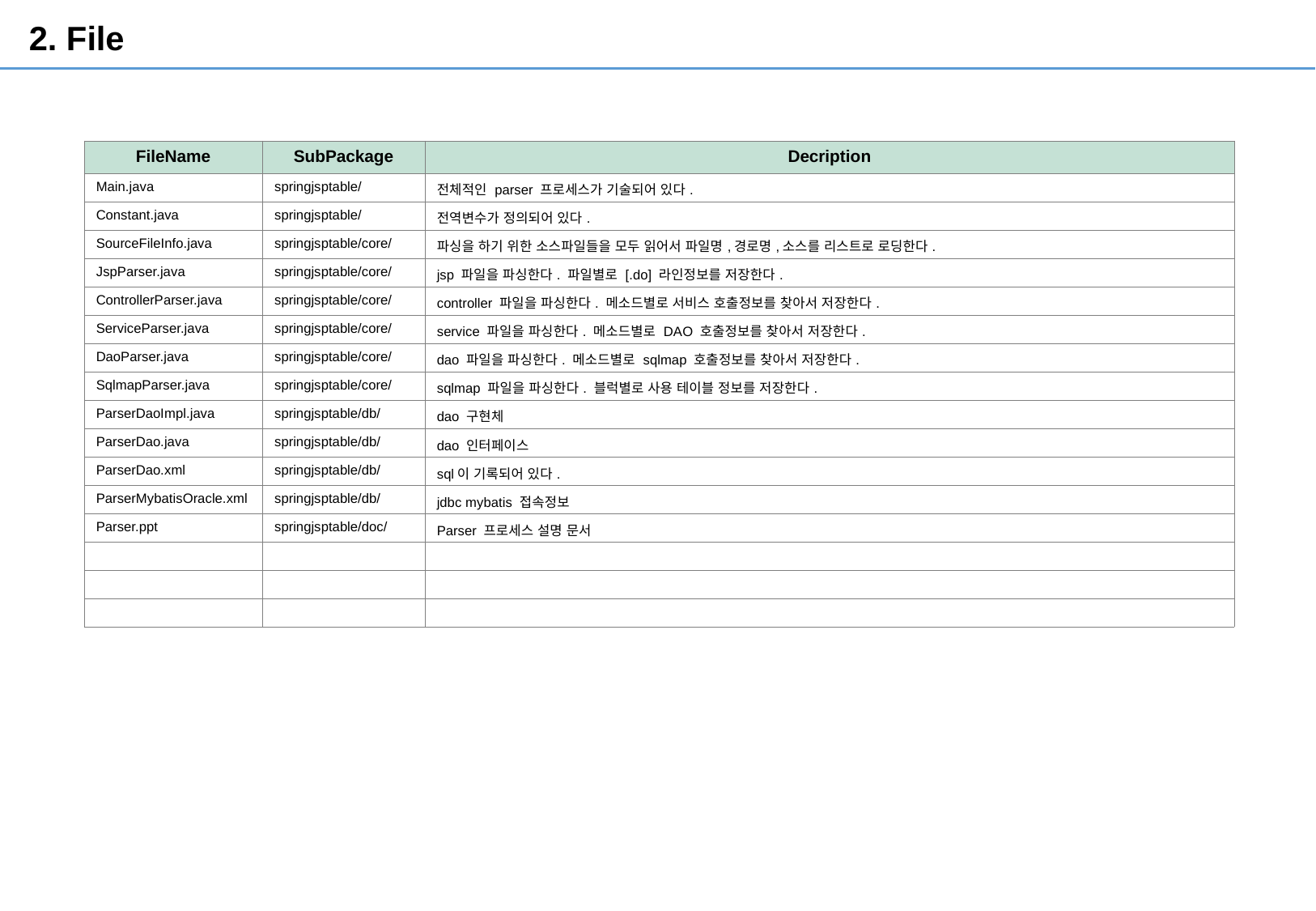

2. File
| FileName | SubPackage | Decription |
| --- | --- | --- |
| Main.java | springjsptable/ | 전체적인 parser 프로세스가 기술되어 있다. |
| Constant.java | springjsptable/ | 전역변수가 정의되어 있다. |
| SourceFileInfo.java | springjsptable/core/ | 파싱을 하기 위한 소스파일들을 모두 읽어서 파일명,경로명,소스를 리스트로 로딩한다. |
| JspParser.java | springjsptable/core/ | jsp 파일을 파싱한다. 파일별로 [.do] 라인정보를 저장한다. |
| ControllerParser.java | springjsptable/core/ | controller 파일을 파싱한다. 메소드별로 서비스 호출정보를 찾아서 저장한다. |
| ServiceParser.java | springjsptable/core/ | service 파일을 파싱한다. 메소드별로 DAO 호출정보를 찾아서 저장한다. |
| DaoParser.java | springjsptable/core/ | dao 파일을 파싱한다. 메소드별로 sqlmap 호출정보를 찾아서 저장한다. |
| SqlmapParser.java | springjsptable/core/ | sqlmap 파일을 파싱한다. 블럭별로 사용 테이블 정보를 저장한다. |
| ParserDaoImpl.java | springjsptable/db/ | dao 구현체 |
| ParserDao.java | springjsptable/db/ | dao 인터페이스 |
| ParserDao.xml | springjsptable/db/ | sql이 기록되어 있다. |
| ParserMybatisOracle.xml | springjsptable/db/ | jdbc mybatis 접속정보 |
| Parser.ppt | springjsptable/doc/ | Parser 프로세스 설명 문서 |
|  |  |  |
|  |  |  |
|  |  |  |